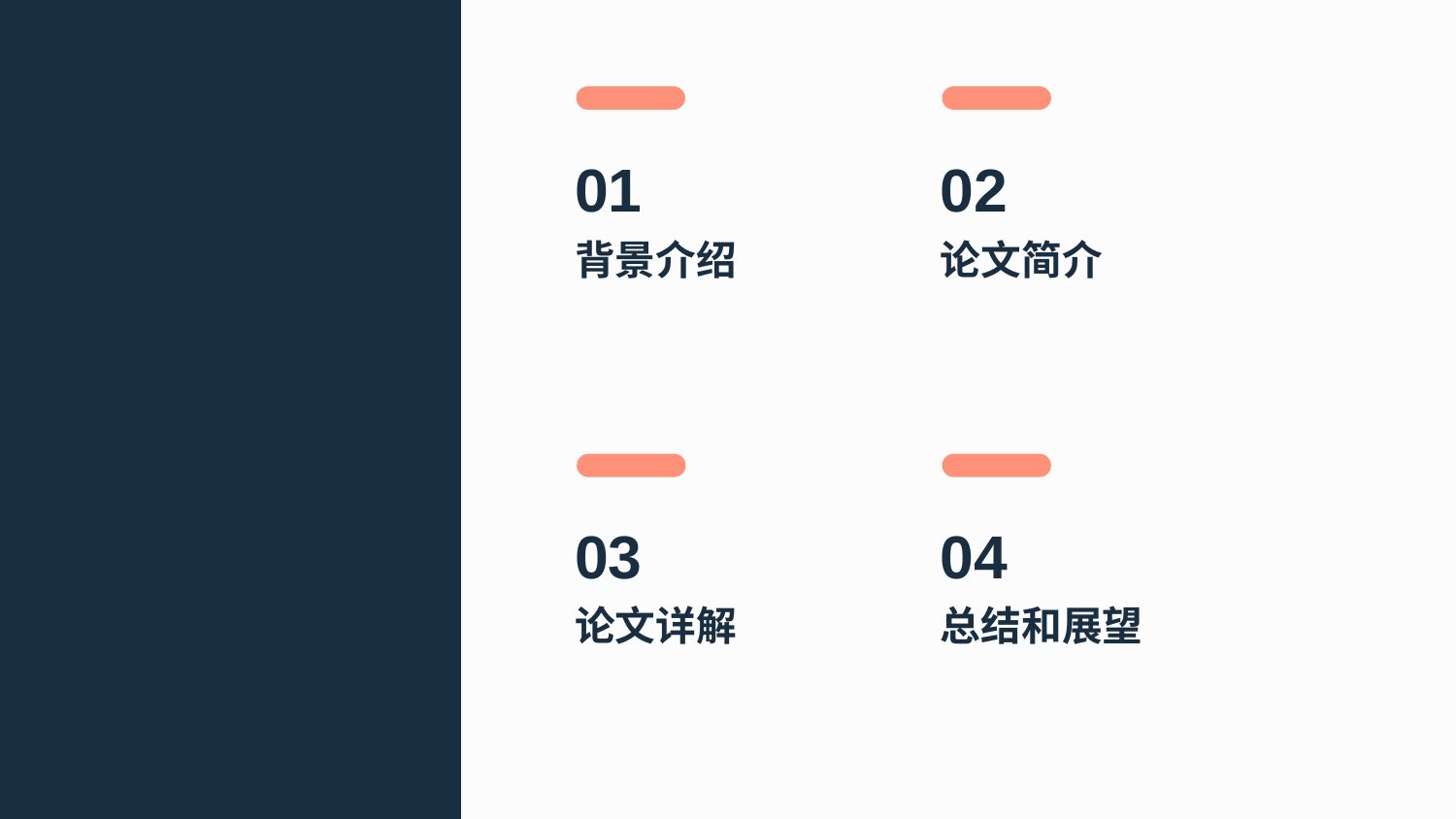

# 01
02
背景介绍
论文简介

03
04
论文详解
总结和展望